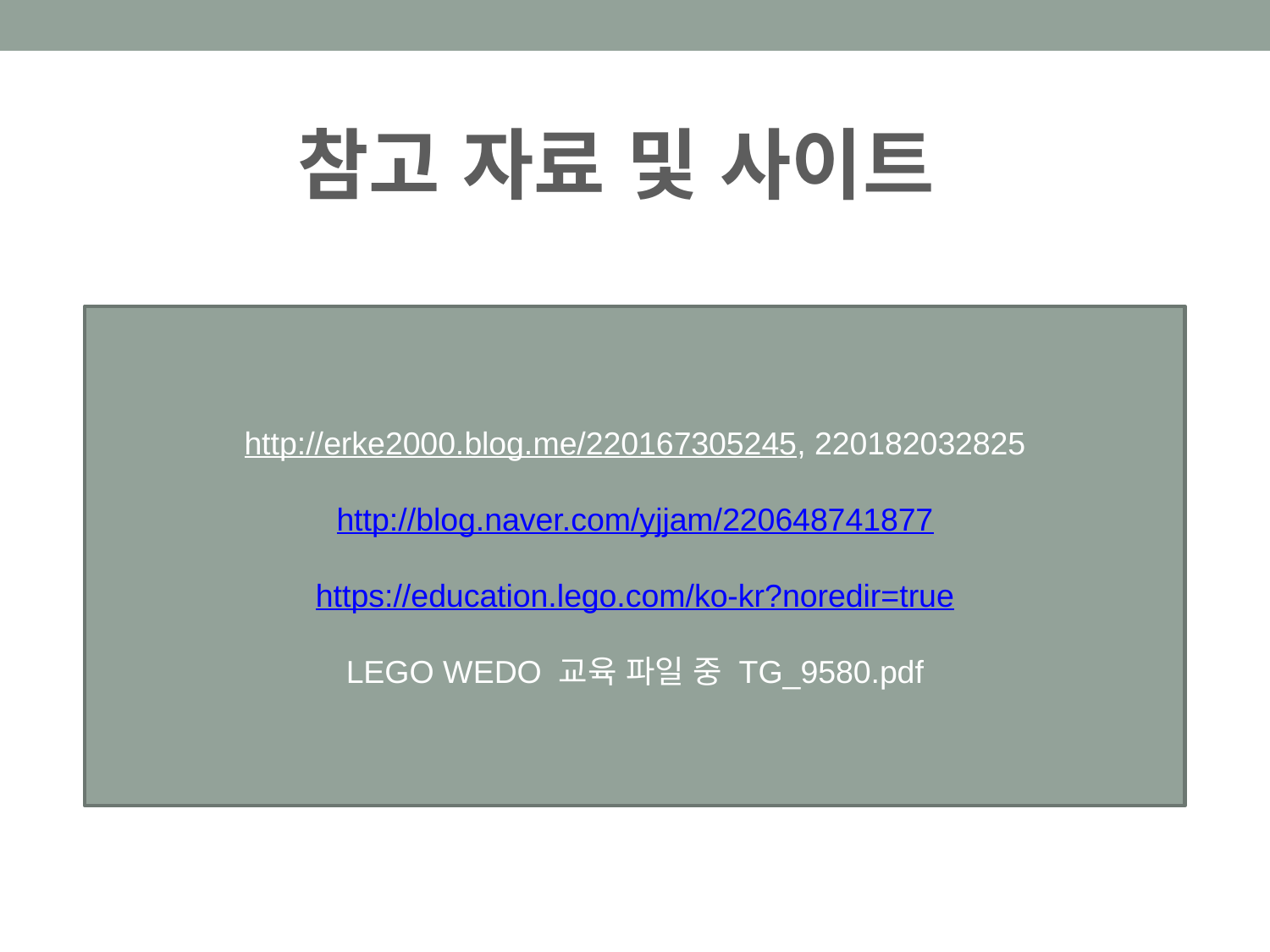

참고 자료 및 사이트
http://erke2000.blog.me/220167305245, 220182032825

http://blog.naver.com/yjjam/220648741877

https://education.lego.com/ko-kr?noredir=true

LEGO WEDO 교육 파일 중 TG_9580.pdf